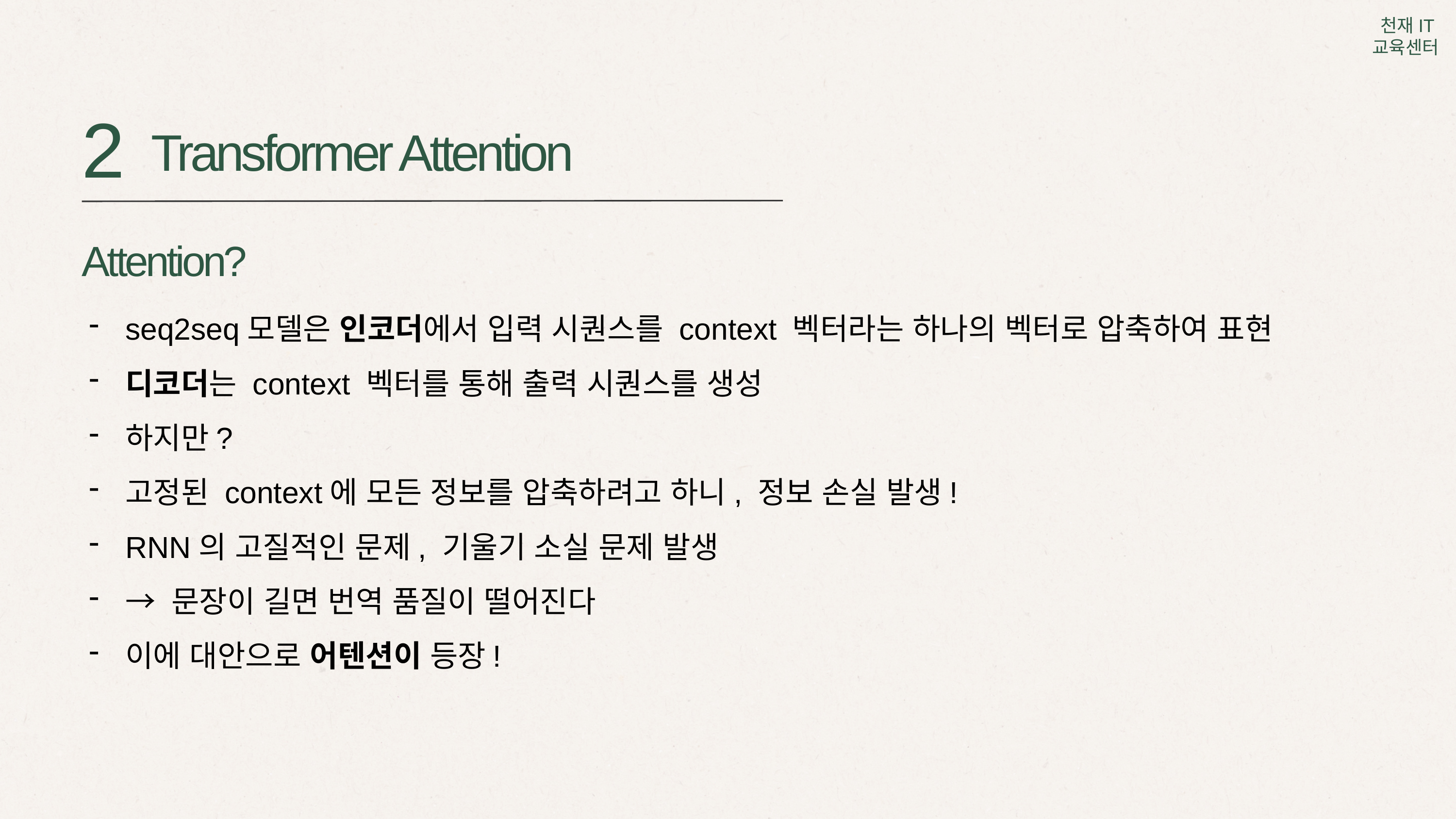

2
Transformer Attention

Attention?
seq2seq모델은 인코더에서 입력 시퀀스를 context 벡터라는 하나의 벡터로 압축하여 표현
디코더는 context 벡터를 통해 출력 시퀀스를 생성
하지만?
고정된 context에 모든 정보를 압축하려고 하니, 정보 손실 발생!
RNN의 고질적인 문제, 기울기 소실 문제 발생
→ 문장이 길면 번역 품질이 떨어진다
이에 대안으로 어텐션이 등장!